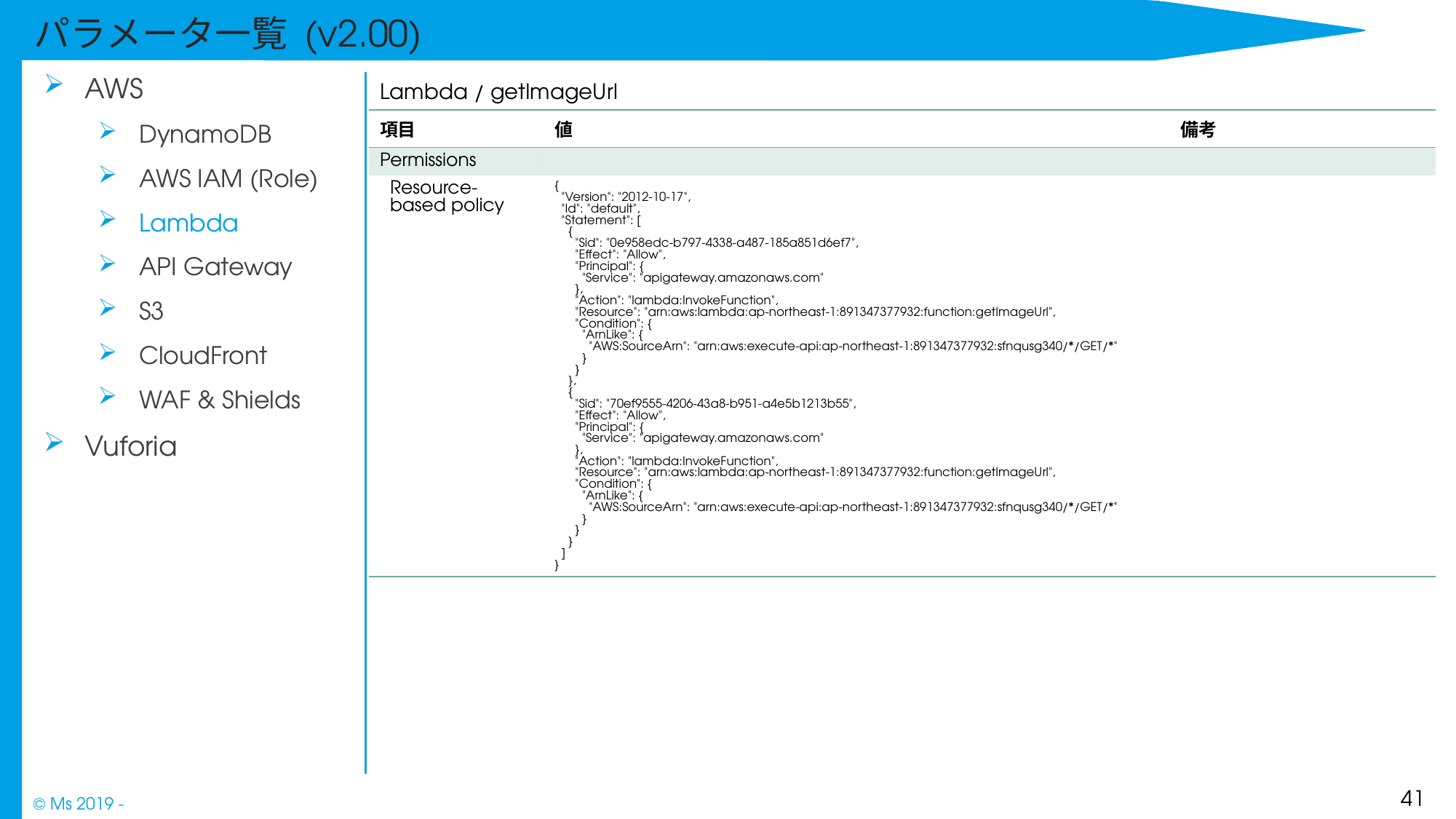

# パラメータ一覧 (v2.00)
AWS
DynamoDB
AWS IAM (Role)
Lambda
API Gateway
S3
CloudFront
WAF & Shields
Vuforia
Lambda / getImageUrl
| 項目 | 値 | 備考 |
| --- | --- | --- |
| Permissions |  |  |
| Resource- based policy | { "Version": "2012-10-17", "Id": "default", "Statement": [ { "Sid": "0e958edc-b797-4338-a487-185a851d6ef7", "Effect": "Allow", "Principal": { "Service": "apigateway.amazonaws.com" }, "Action": "lambda:InvokeFunction", "Resource": "arn:aws:lambda:ap-northeast-1:891347377932:function:getImageUrl", "Condition": { "ArnLike": { "AWS:SourceArn": "arn:aws:execute-api:ap-northeast-1:891347377932:sfnqusg340/\*/GET/\*" } } }, { "Sid": "70ef9555-4206-43a8-b951-a4e5b1213b55", "Effect": "Allow", "Principal": { "Service": "apigateway.amazonaws.com" }, "Action": "lambda:InvokeFunction", "Resource": "arn:aws:lambda:ap-northeast-1:891347377932:function:getImageUrl", "Condition": { "ArnLike": { "AWS:SourceArn": "arn:aws:execute-api:ap-northeast-1:891347377932:sfnqusg340/\*/GET/\*" } } } ] } |  |
41